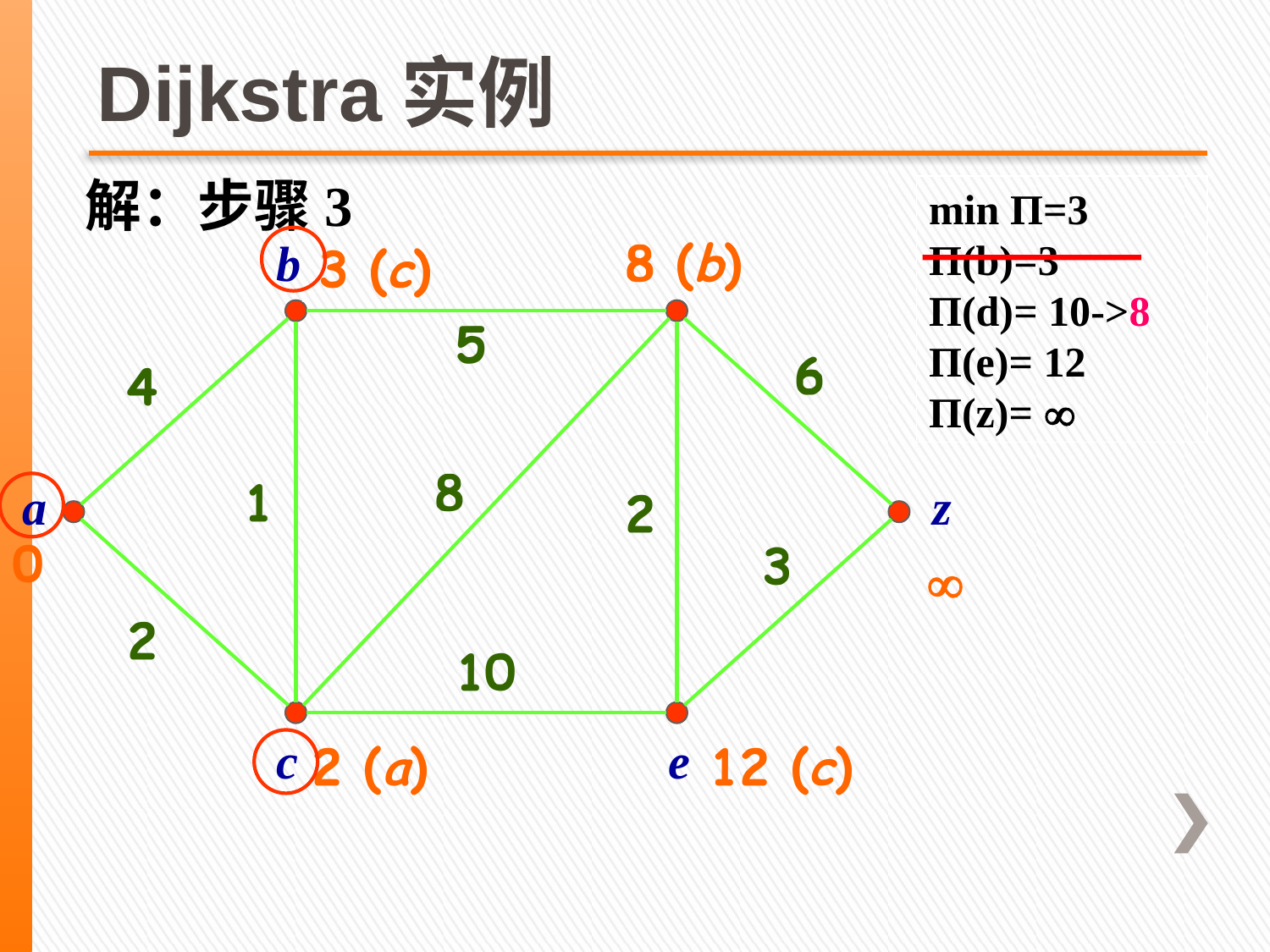

Dijkstra实例
解：步骤3
min Π=3
Π(b)=3
Π(d)= 10->8
Π(e)= 12
Π(z)= ∞
b
d

a
z

c
e
5
6
4
8
1
2
3
2
10
∞
∞
0
∞
∞
∞
4 (a)

2 (a)
3 (c)
10 (c)
12 (c)

8 (b)